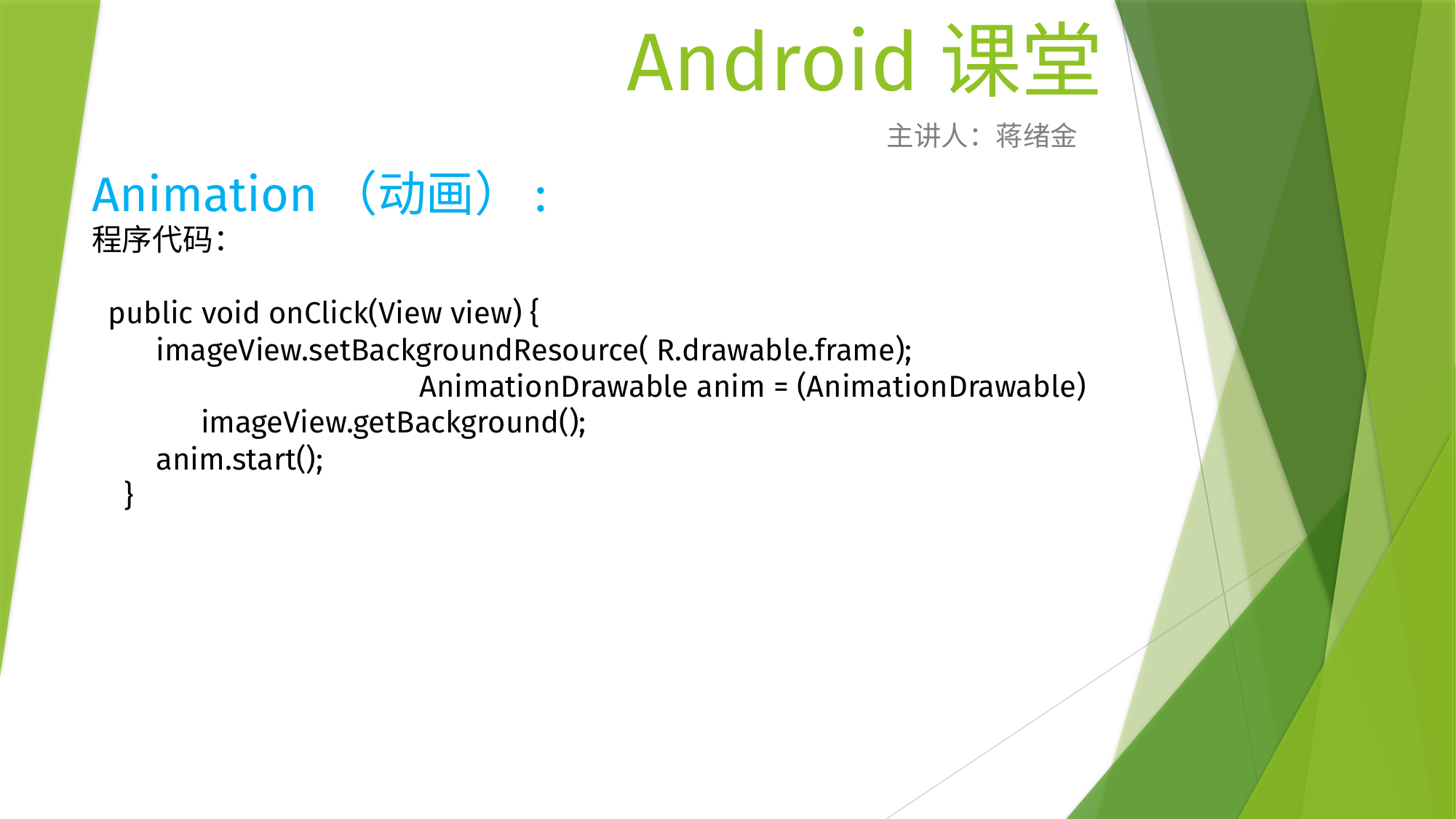

# Android课堂
主讲人：蒋绪金
Animation（动画）:
程序代码：

  public void onClick(View view) {
        imageView.setBackgroundResource( R.drawable.frame);
                  		AnimationDrawable anim = (AnimationDrawable)                 	imageView.getBackground();
        anim.start();
    }